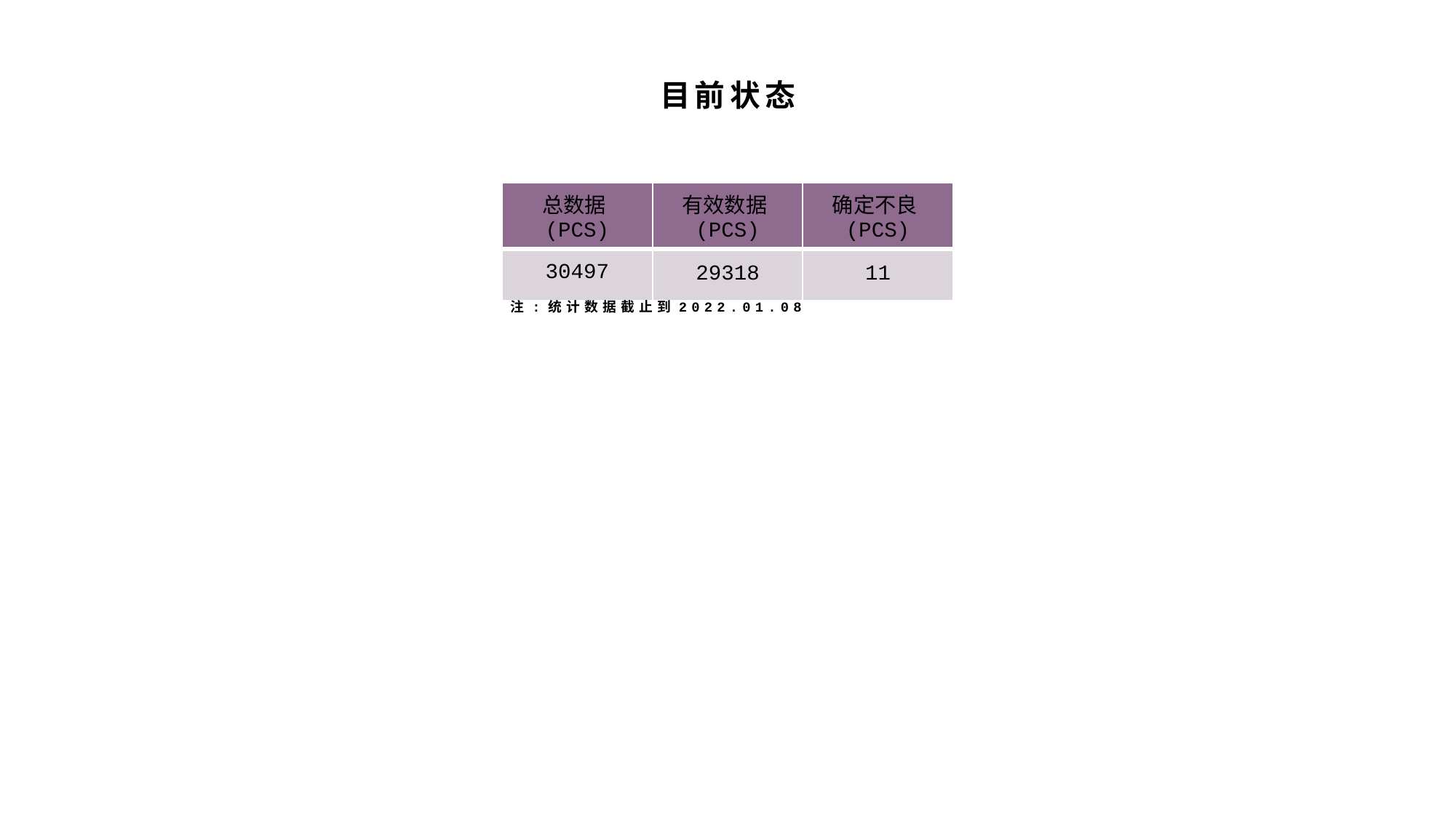

# 目前状态
| 总数据(PCS) | 有效数据(PCS) | 确定不良(PCS) |
| --- | --- | --- |
| 30497 | 29318 | 11 |
注:统计数据截止到2022.01.08